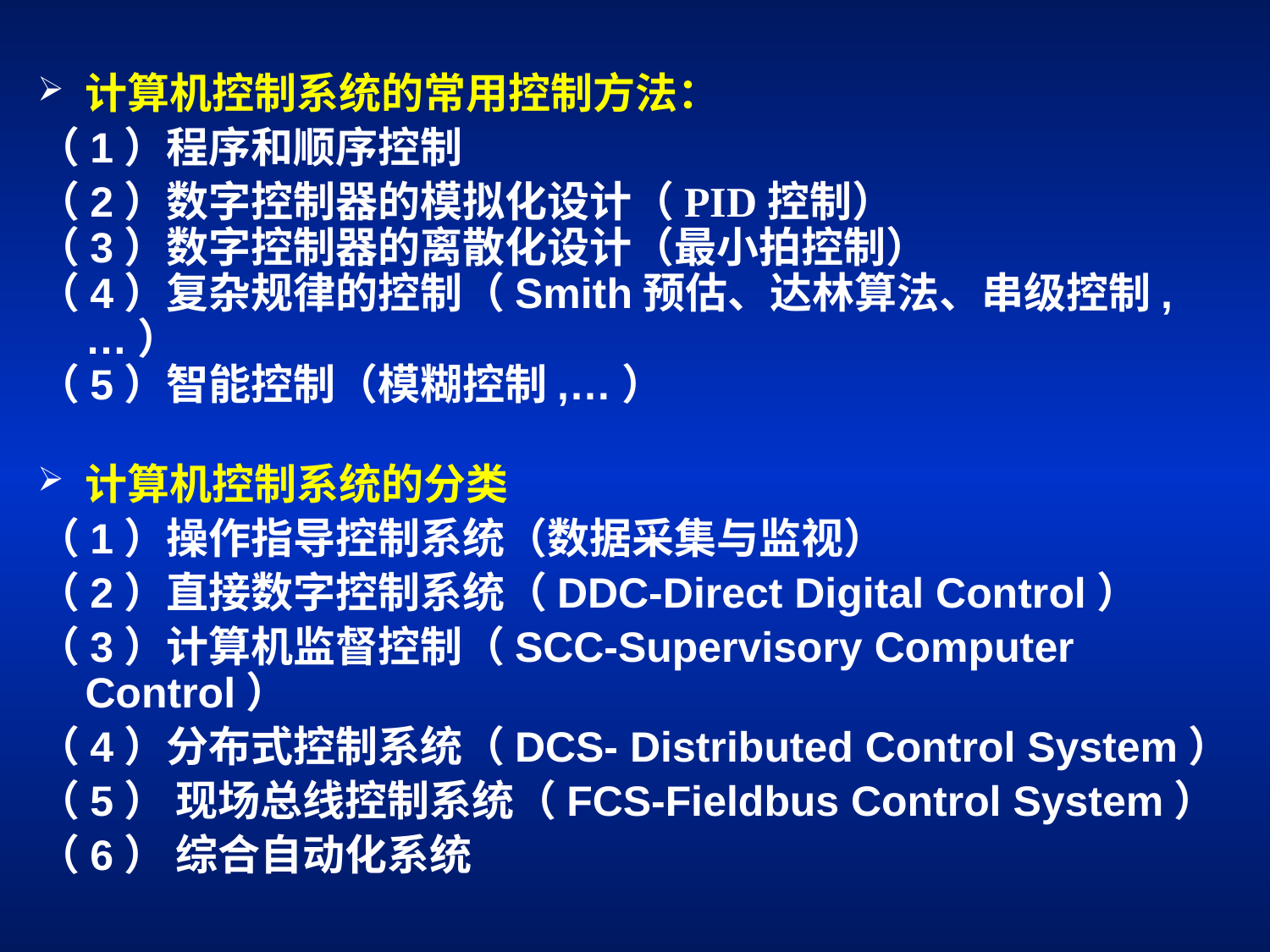

计算机控制系统的常用控制方法：
（1）程序和顺序控制
（2）数字控制器的模拟化设计（PID控制）
（3）数字控制器的离散化设计（最小拍控制）
（4）复杂规律的控制（Smith预估、达林算法、串级控制,…）
（5）智能控制（模糊控制,…）

计算机控制系统的分类
（1）操作指导控制系统（数据采集与监视）
（2）直接数字控制系统（DDC-Direct Digital Control）
（3）计算机监督控制（SCC-Supervisory Computer Control）
（4）分布式控制系统（DCS- Distributed Control System）
（5） 现场总线控制系统（FCS-Fieldbus Control System）
（6） 综合自动化系统